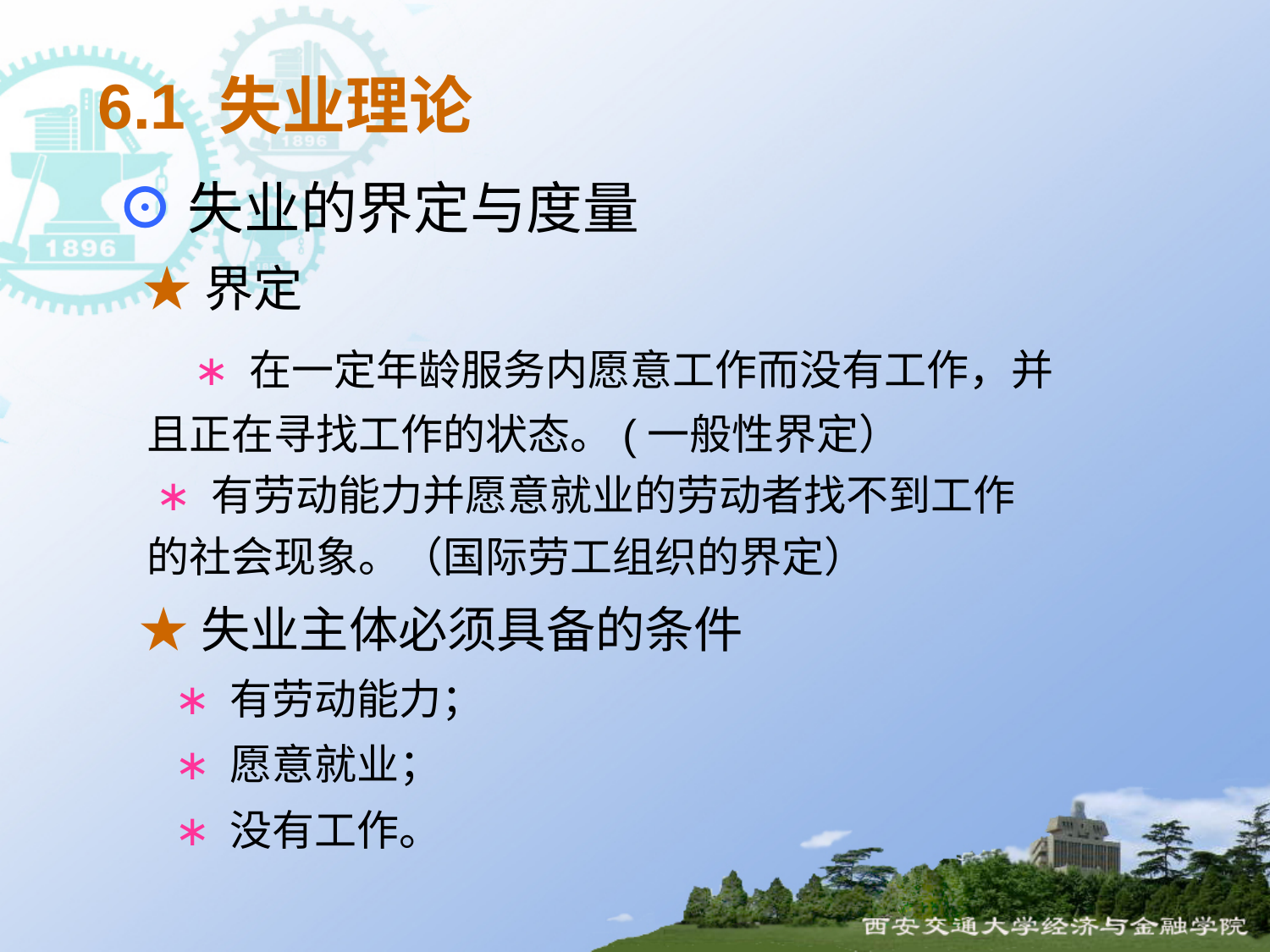

# 6.1 失业理论
⊙失业的界定与度量
  ★界定
      ∗ 在一定年龄服务内愿意工作而没有工作，并
  且正在寻找工作的状态。(一般性界定）
    ∗ 有劳动能力并愿意就业的劳动者找不到工作
  的社会现象。（国际劳工组织的界定）
  ★失业主体必须具备的条件
      ∗ 有劳动能力；
      ∗ 愿意就业；
      ∗ 没有工作。